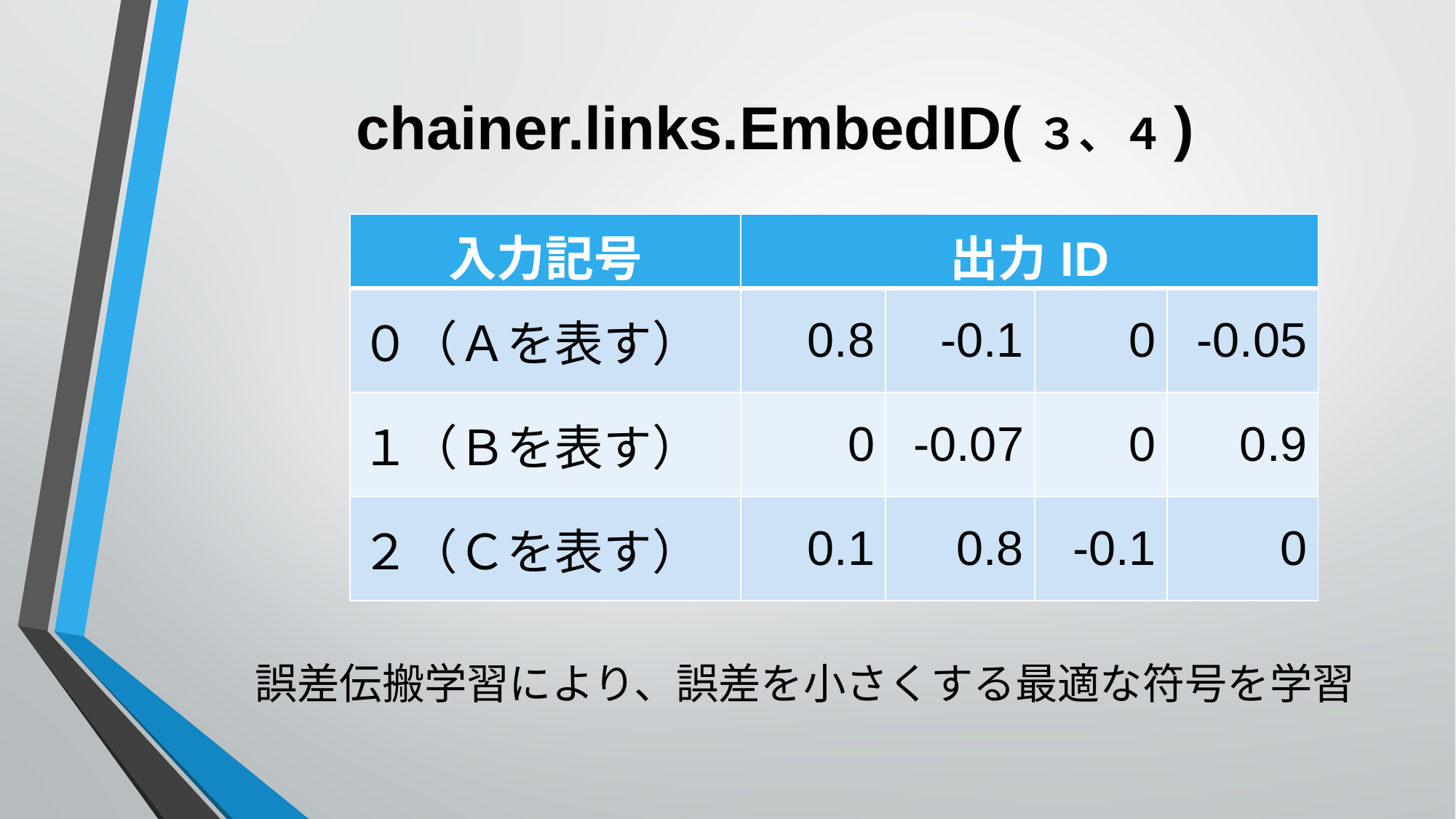

# chainer.links.EmbedID(３、４)
| 入力記号 | 出力ID |  |  |  |
| --- | --- | --- | --- | --- |
| ０（Ａを表す） | 0.8 | -0.1 | 0 | -0.05 |
| １（Ｂを表す） | 0 | -0.07 | 0 | 0.9 |
| ２（Ｃを表す） | 0.1 | 0.8 | -0.1 | 0 |
誤差伝搬学習により、誤差を小さくする最適な符号を学習